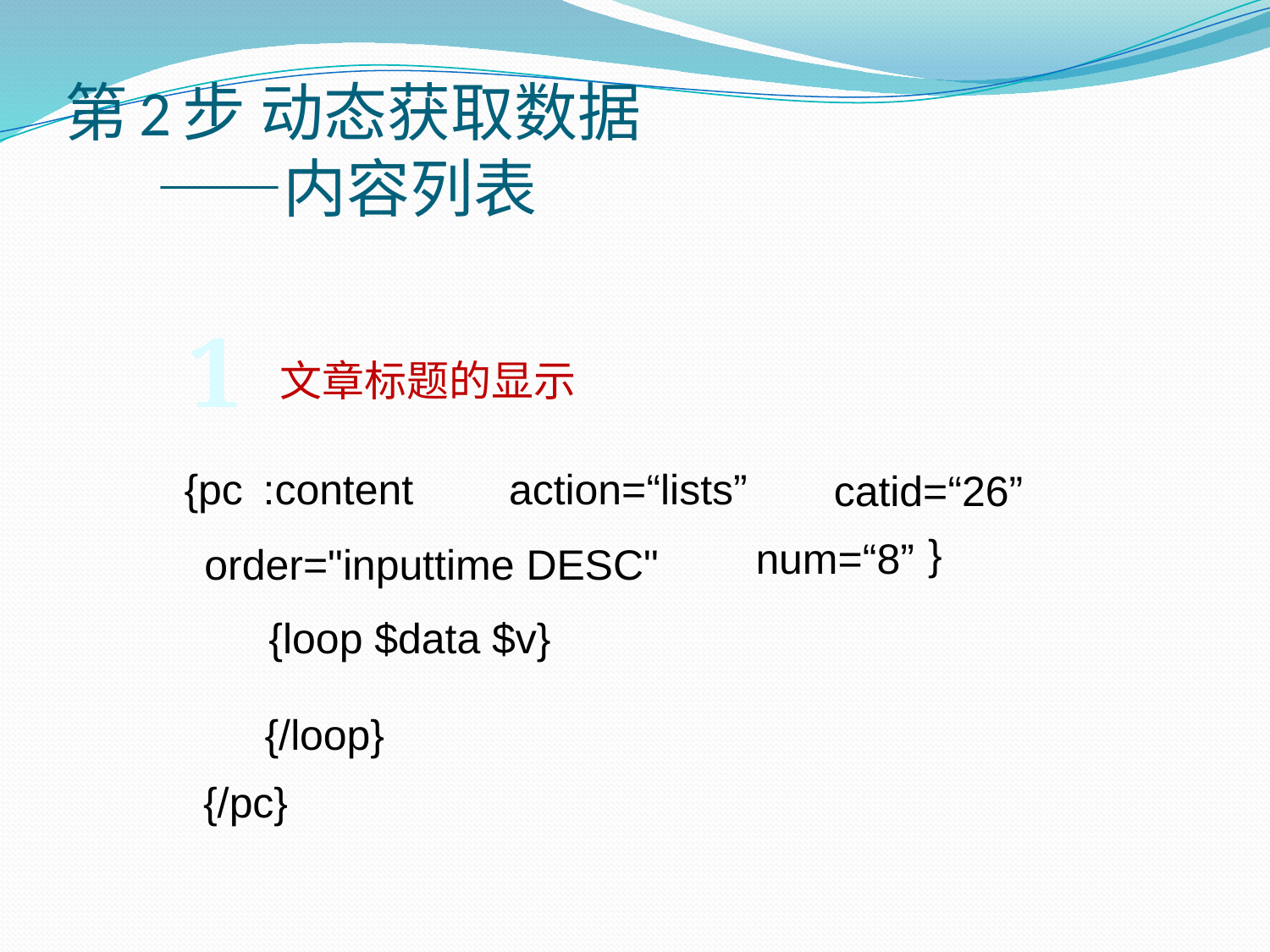

# 第2步 动态获取数据 ——内容列表

1
文章标题的显示
:content
{pc
action=“lists”
catid=“26”
}
num=“8”
order="inputtime DESC"
{loop $data $v}
{/loop}
{/pc}